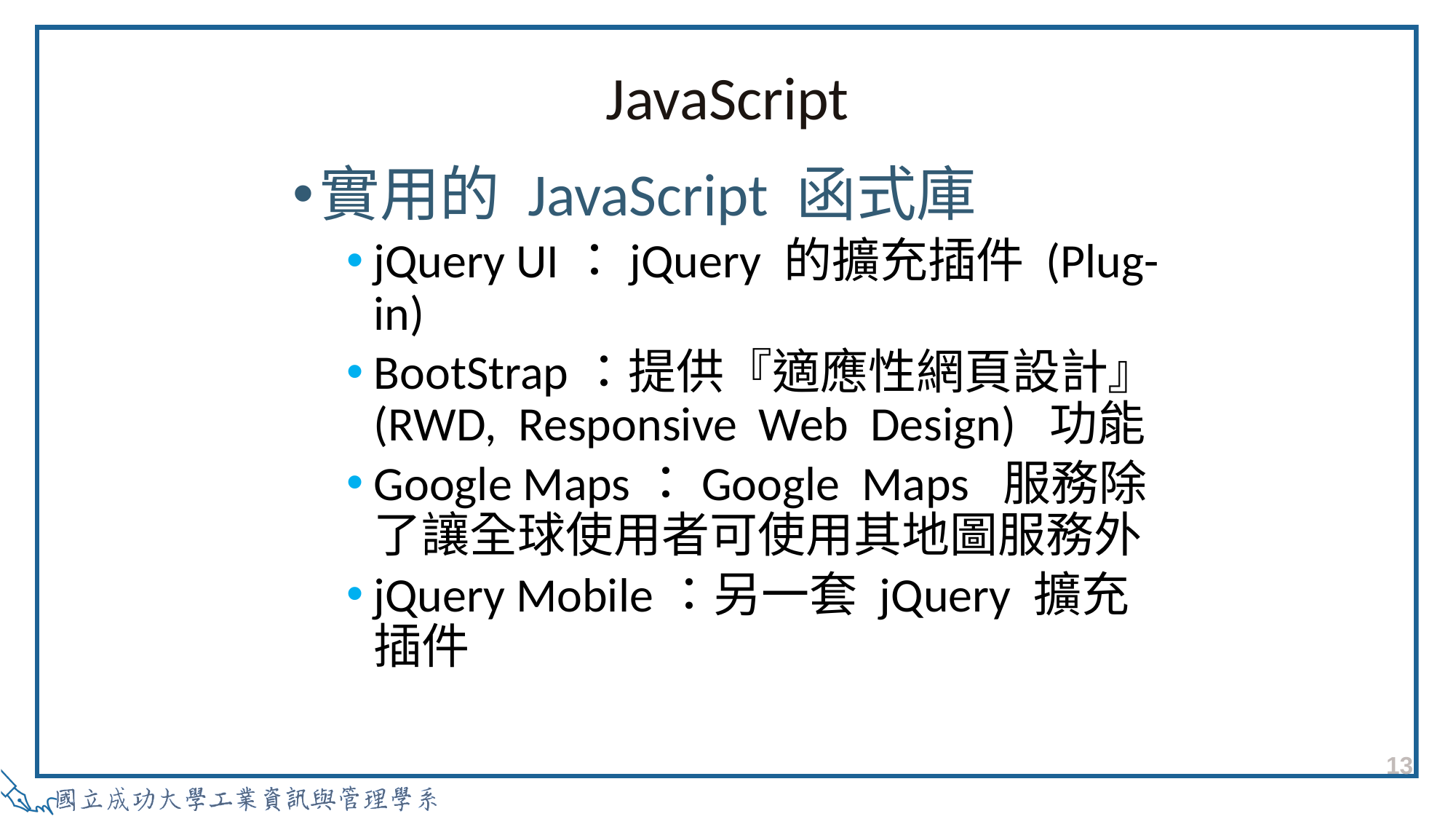

# JavaScript
實用的 JavaScript 函式庫
jQuery UI：jQuery 的擴充插件 (Plug-in)
BootStrap：提供『適應性網頁設計』(RWD,  Responsive  Web  Design)  功能
Google Maps：Google  Maps  服務除了讓全球使用者可使用其地圖服務外
jQuery Mobile：另一套 jQuery 擴充插件

13